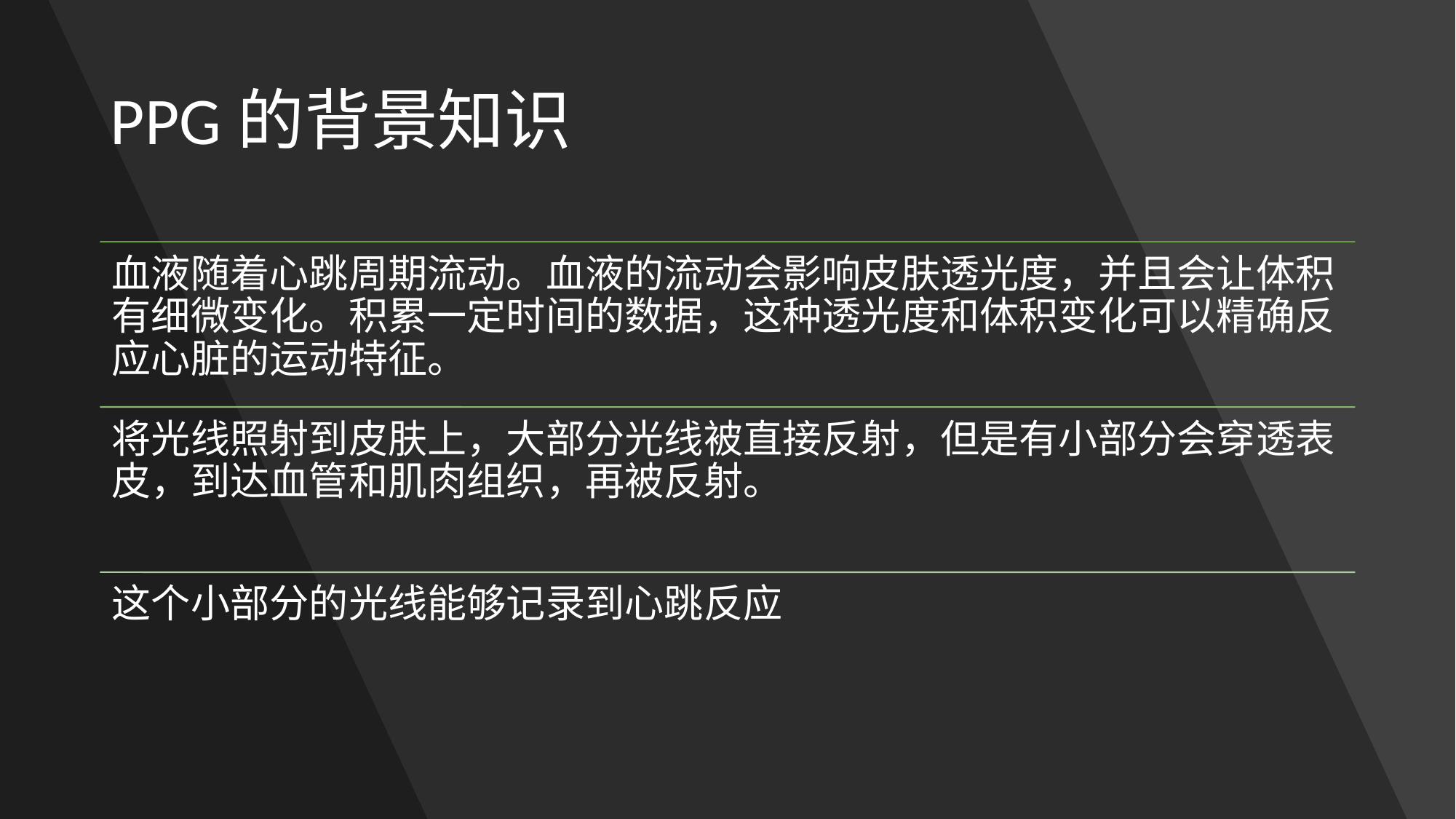

# PPG的背景知识
血液随着心跳周期流动。血液的流动会影响皮肤透光度，并且会让体积有细微变化。积累一定时间的数据，这种透光度和体积变化可以精确反应心脏的运动特征。
将光线照射到皮肤上，大部分光线被直接反射，但是有小部分会穿透表皮，到达血管和肌肉组织，再被反射。
这个小部分的光线能够记录到心跳反应